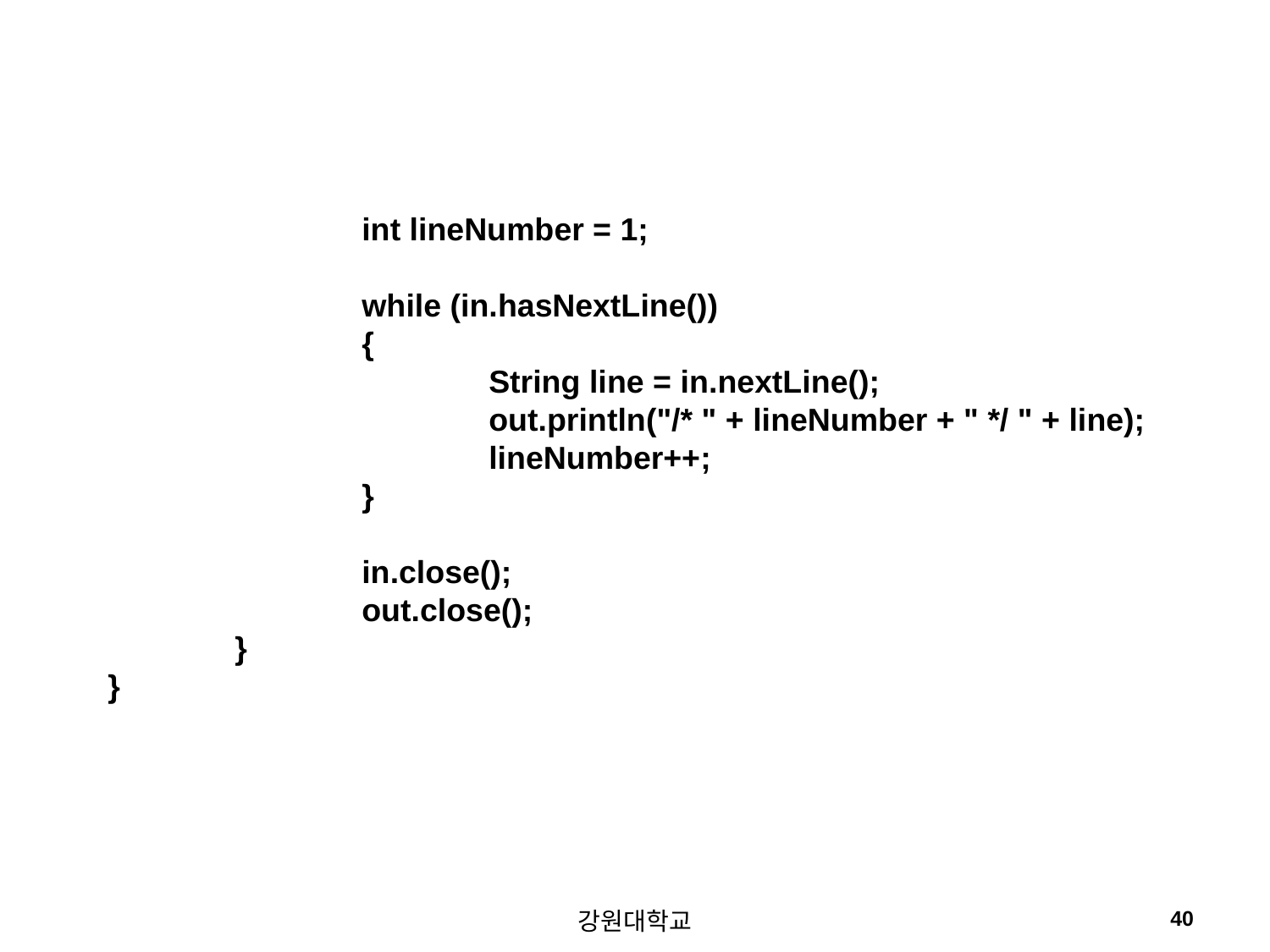

int lineNumber = 1;

		while (in.hasNextLine())
		{
			String line = in.nextLine();
			out.println("/* " + lineNumber + " */ " + line);
			lineNumber++;
		}

		in.close();
		out.close();
	}
}

강원대학교
40